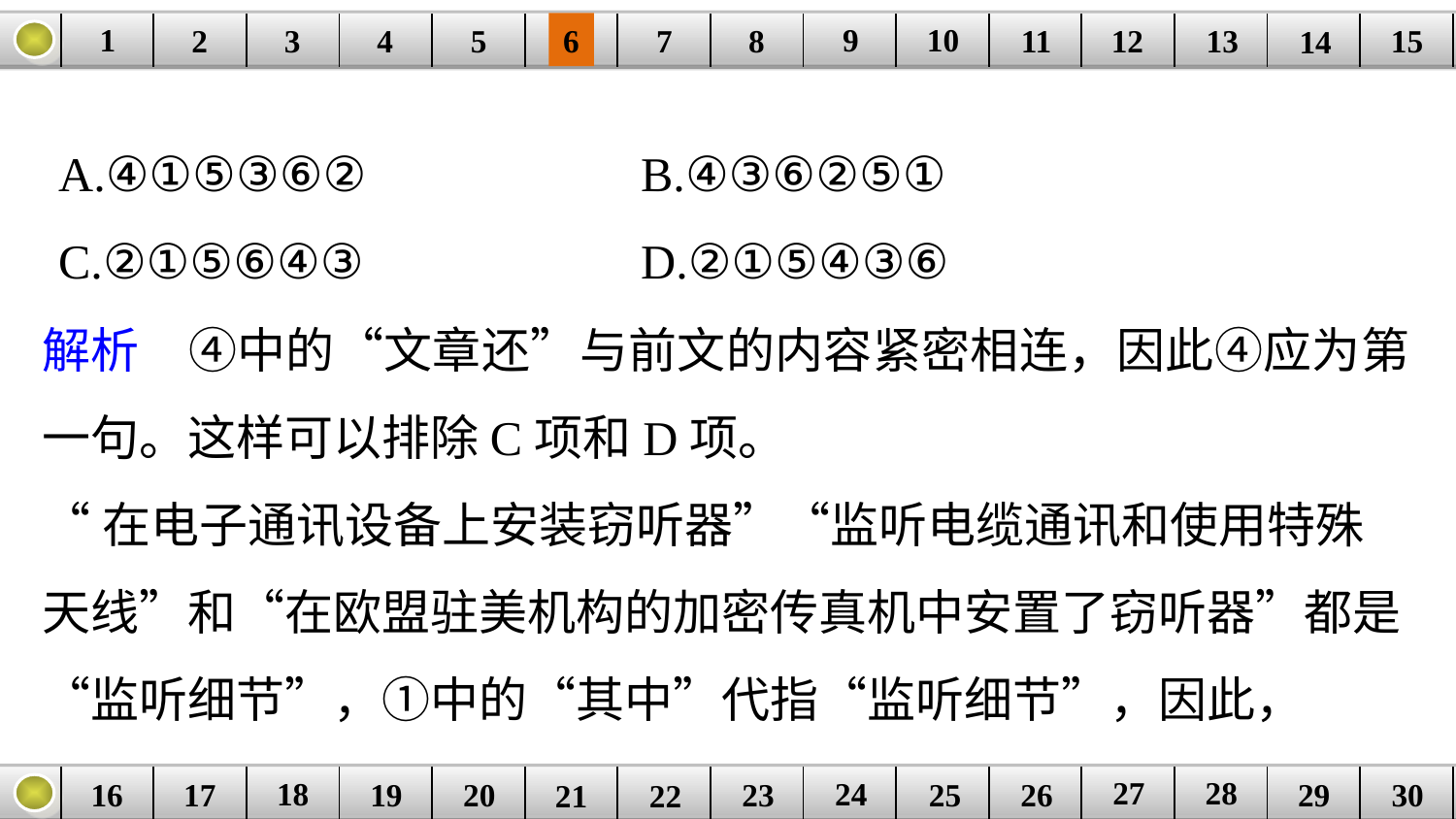

9
10
1
3
4
5
6
8
11
2
12
15
|  |  |  |  |  |  |  |  |  |  |  |  |  |  |  |
| --- | --- | --- | --- | --- | --- | --- | --- | --- | --- | --- | --- | --- | --- | --- |
7
13
14

A.④①⑤③⑥②  		B.④③⑥②⑤①
C.②①⑤⑥④③  		D.②①⑤④③⑥
解析　④中的“文章还”与前文的内容紧密相连，因此④应为第一句。这样可以排除C项和D项。
“在电子通讯设备上安装窃听器”“监听电缆通讯和使用特殊天线”和“在欧盟驻美机构的加密传真机中安置了窃听器”都是“监听细节”，①中的“其中”代指“监听细节”，因此，

27
28
18
24
16
25
26
30
|  |  |  |  |  |  |  |  |  |  |  |  |  |  |  |
| --- | --- | --- | --- | --- | --- | --- | --- | --- | --- | --- | --- | --- | --- | --- |
23
17
19
20
29
21
22